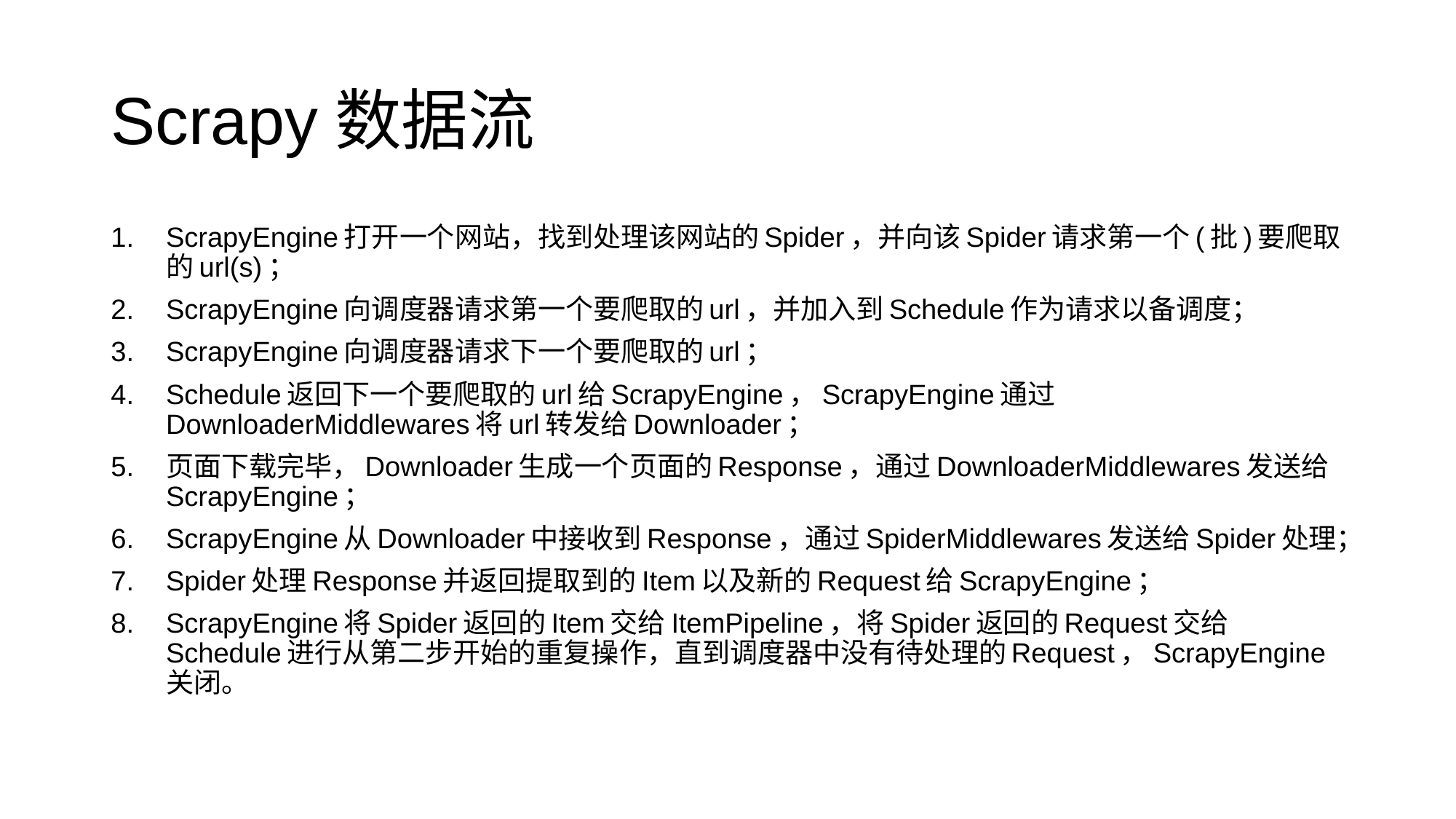

# Scrapy数据流
ScrapyEngine打开一个网站，找到处理该网站的Spider，并向该Spider请求第一个(批)要爬取的url(s)；
ScrapyEngine向调度器请求第一个要爬取的url，并加入到Schedule作为请求以备调度；
ScrapyEngine向调度器请求下一个要爬取的url；
Schedule返回下一个要爬取的url给ScrapyEngine，ScrapyEngine通过DownloaderMiddlewares将url转发给Downloader；
页面下载完毕，Downloader生成一个页面的Response，通过DownloaderMiddlewares发送给ScrapyEngine；
ScrapyEngine从Downloader中接收到Response，通过SpiderMiddlewares发送给Spider处理；
Spider处理Response并返回提取到的Item以及新的Request给ScrapyEngine；
ScrapyEngine将Spider返回的Item交给ItemPipeline，将Spider返回的Request交给Schedule进行从第二步开始的重复操作，直到调度器中没有待处理的Request，ScrapyEngine关闭。